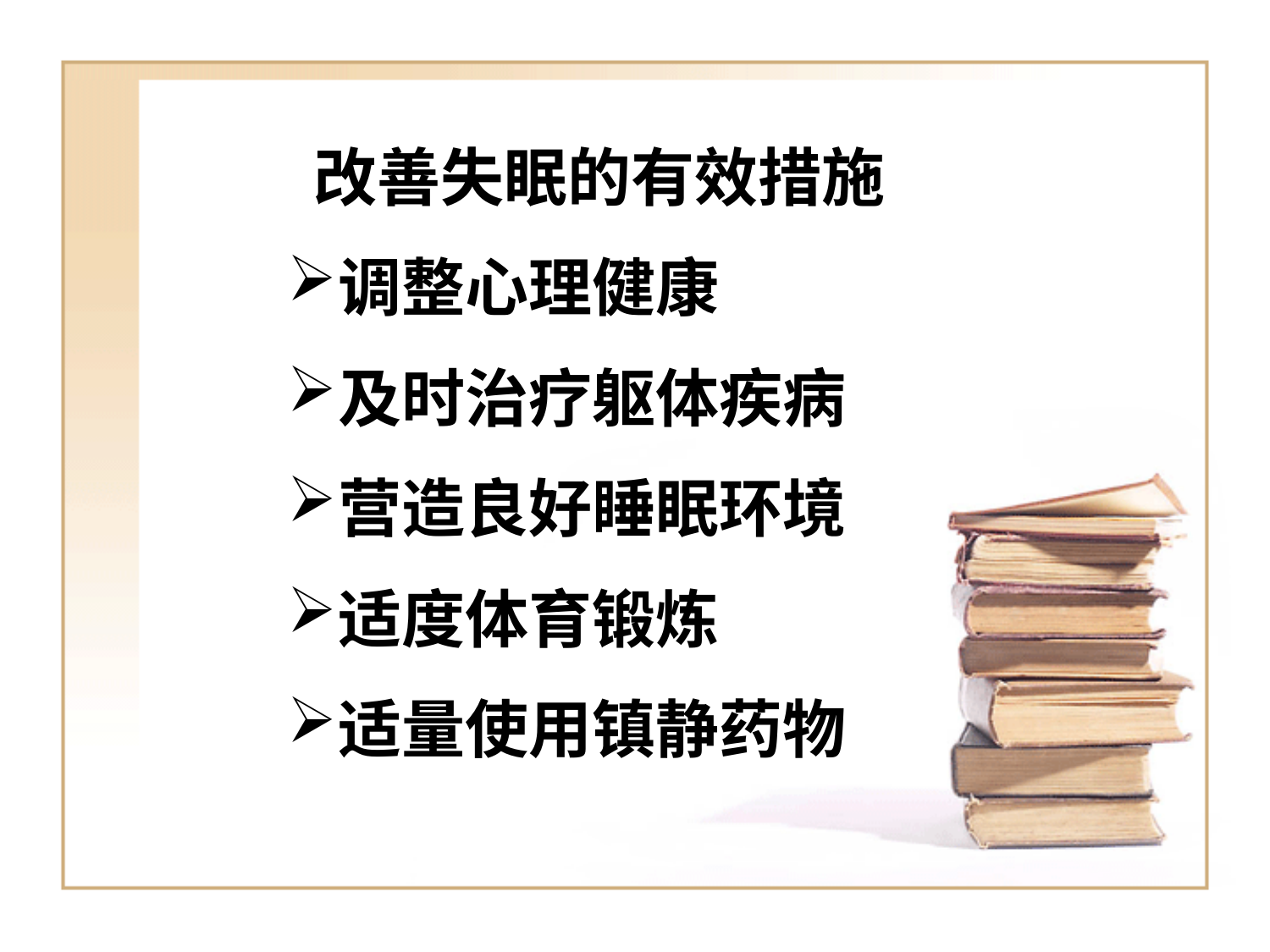

# 改善失眠的有效措施
调整心理健康
及时治疗躯体疾病
营造良好睡眠环境
适度体育锻炼
适量使用镇静药物